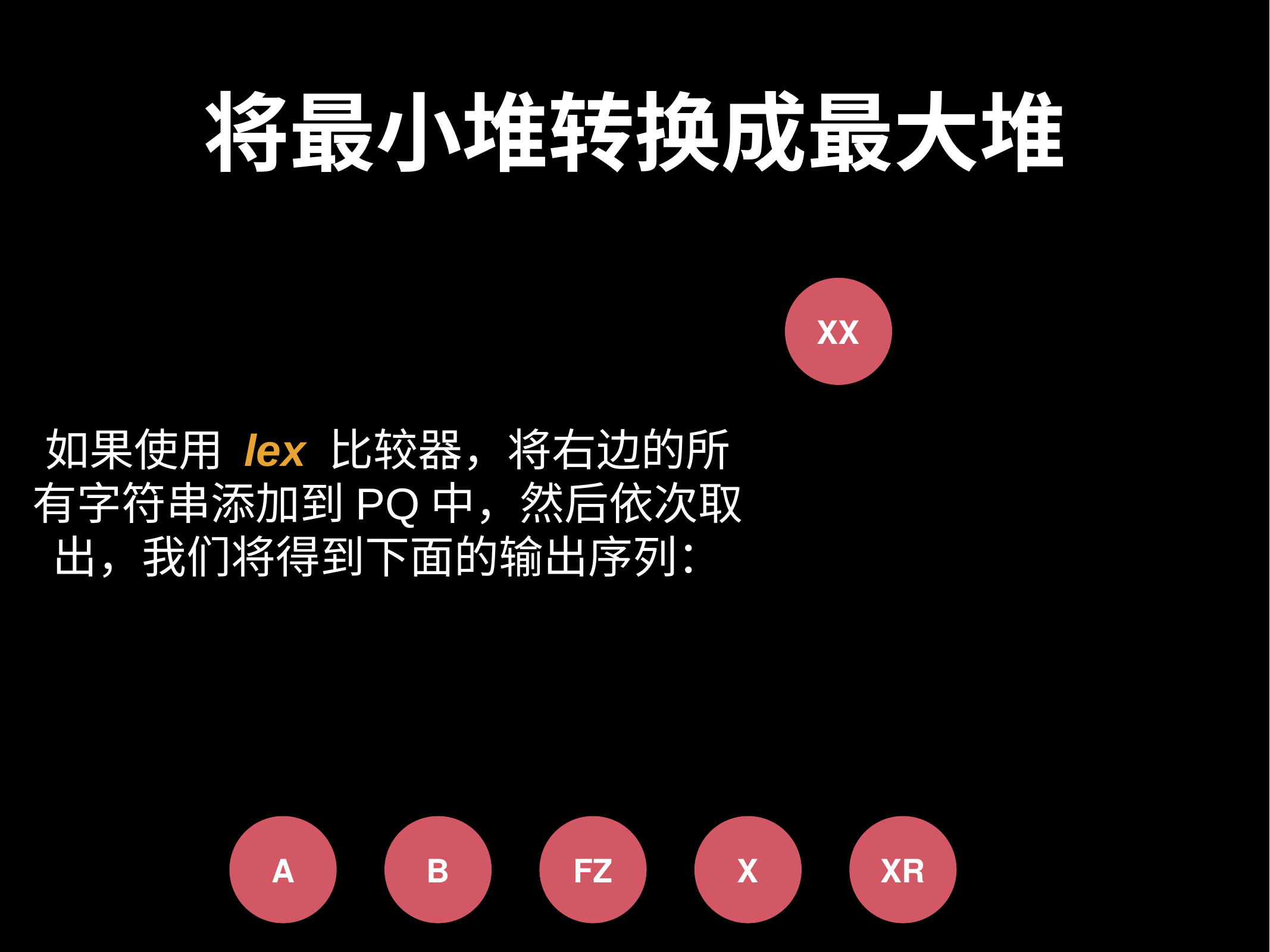

# 将最小堆转换成最大堆
XX
如果使用 lex 比较器，将右边的所有字符串添加到PQ中，然后依次取出，我们将得到下面的输出序列：
A
B
FZ
X
XR